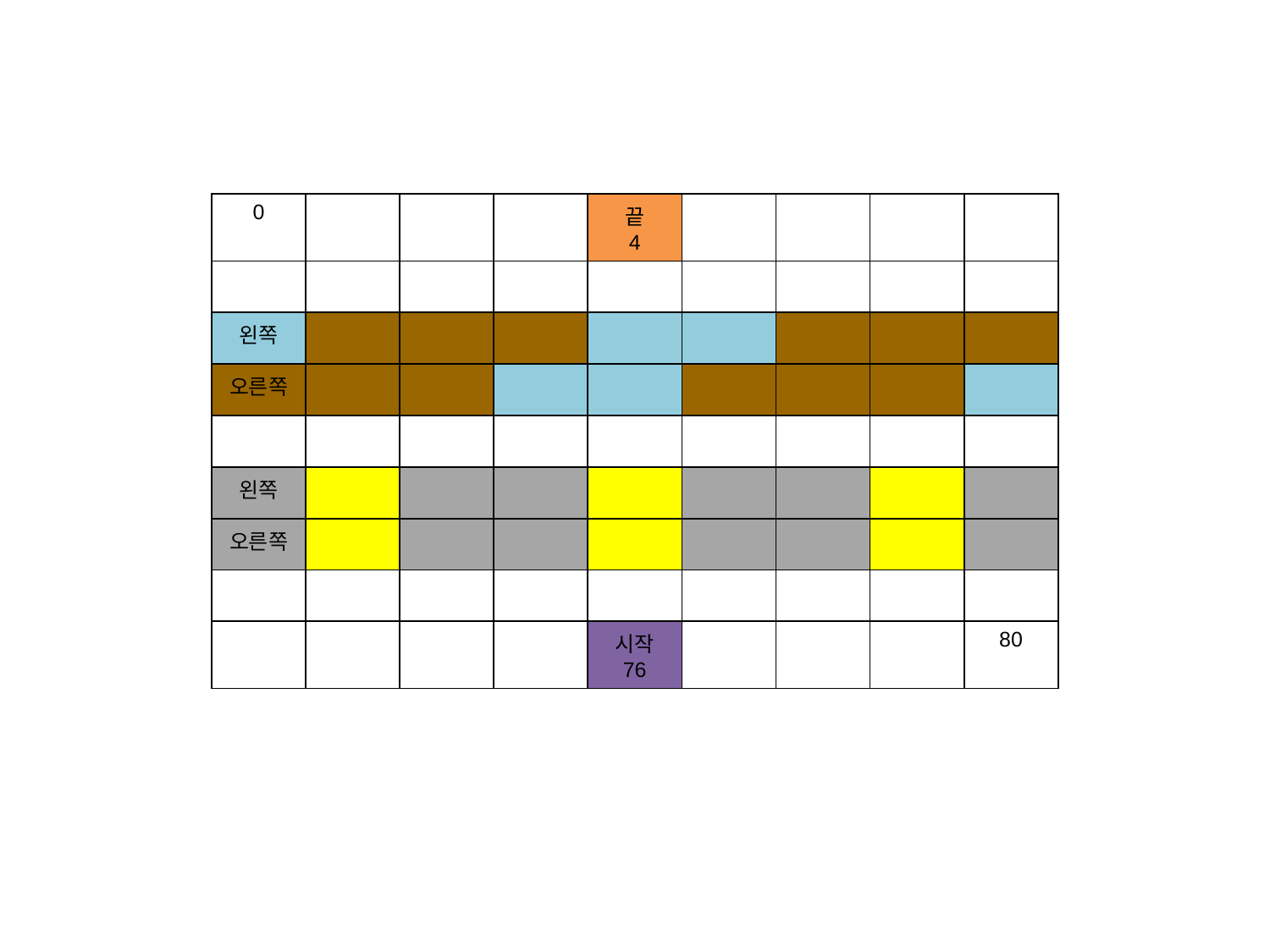

| 0 |  |  |  | 끝 4 |  |  |  |  |
| --- | --- | --- | --- | --- | --- | --- | --- | --- |
|  |  |  |  |  |  |  |  |  |
| 왼쪽 |  |  |  |  |  |  |  |  |
| 오른쪽 |  |  |  |  |  |  |  |  |
|  |  |  |  |  |  |  |  |  |
| 왼쪽 |  |  |  |  |  |  |  |  |
| 오른쪽 |  |  |  |  |  |  |  |  |
|  |  |  |  |  |  |  |  |  |
|  |  |  |  | 시작 76 |  |  |  | 80 |